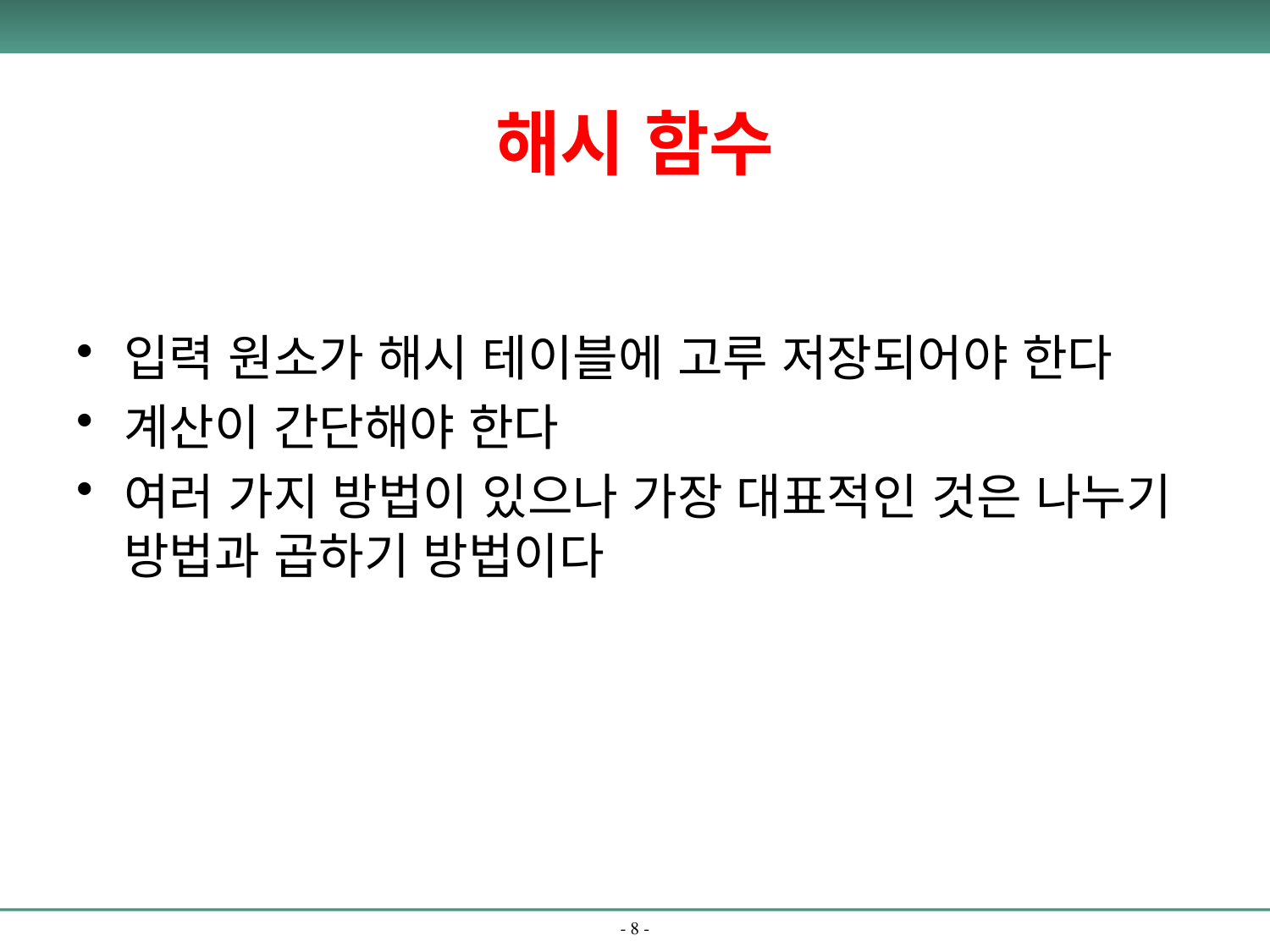

# 해시 함수
입력 원소가 해시 테이블에 고루 저장되어야 한다
계산이 간단해야 한다
여러 가지 방법이 있으나 가장 대표적인 것은 나누기 방법과 곱하기 방법이다